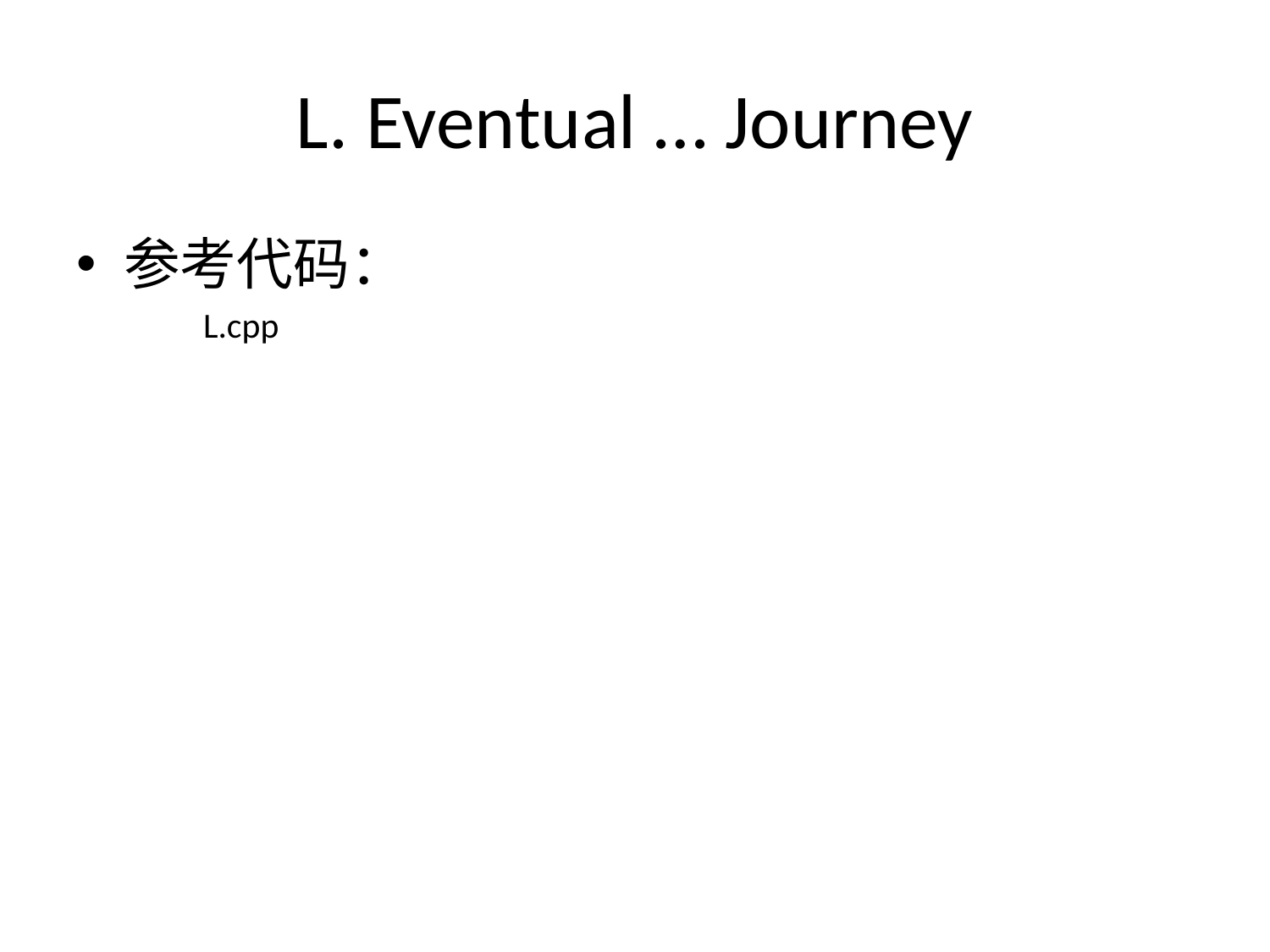

# L. Eventual … Journey
参考代码：
	L.cpp